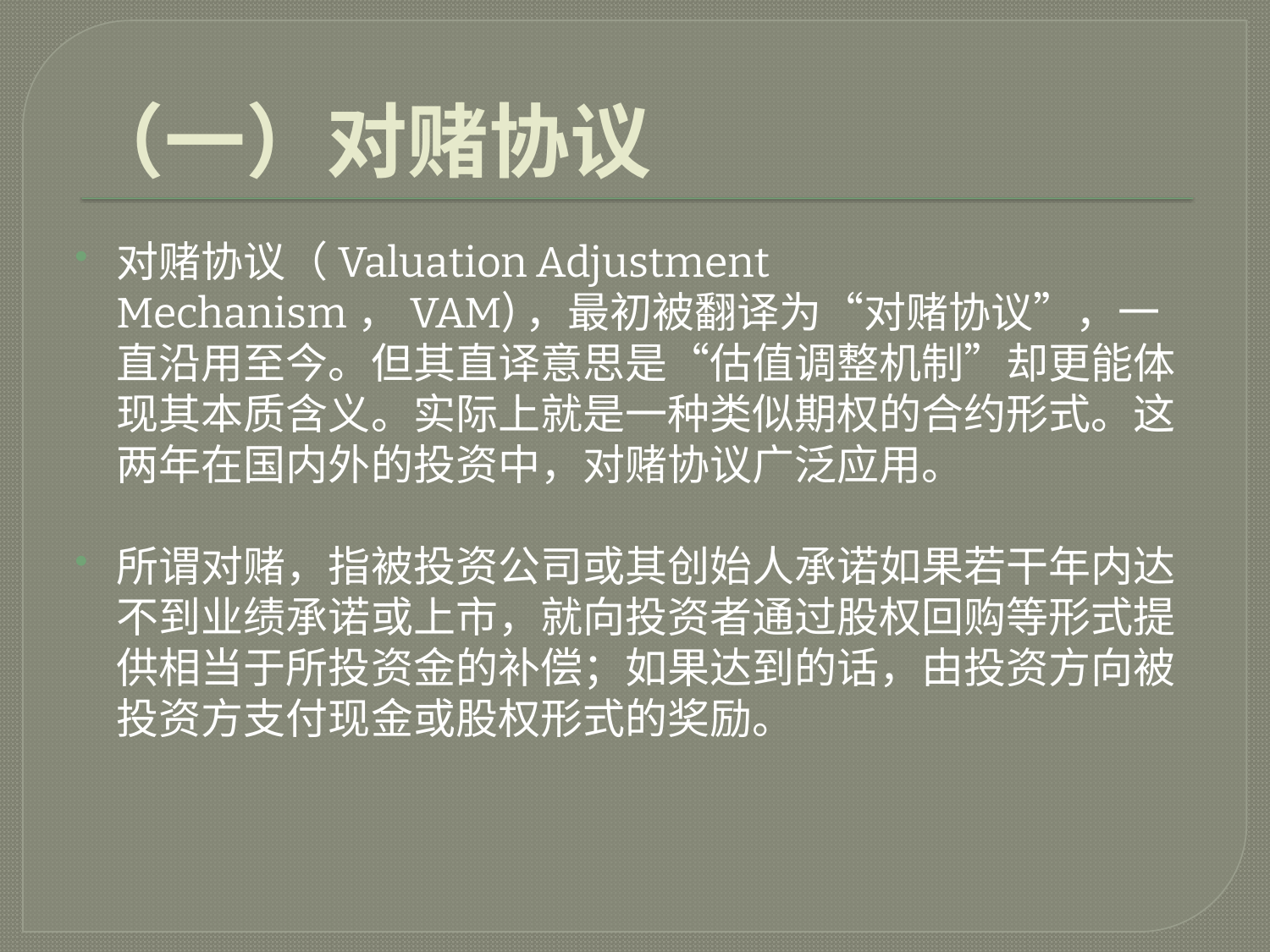

# （一）对赌协议
对赌协议（Valuation Adjustment Mechanism，VAM)，最初被翻译为“对赌协议”，一直沿用至今。但其直译意思是“估值调整机制”却更能体现其本质含义。实际上就是一种类似期权的合约形式。这两年在国内外的投资中，对赌协议广泛应用。

所谓对赌，指被投资公司或其创始人承诺如果若干年内达不到业绩承诺或上市，就向投资者通过股权回购等形式提供相当于所投资金的补偿；如果达到的话，由投资方向被投资方支付现金或股权形式的奖励。